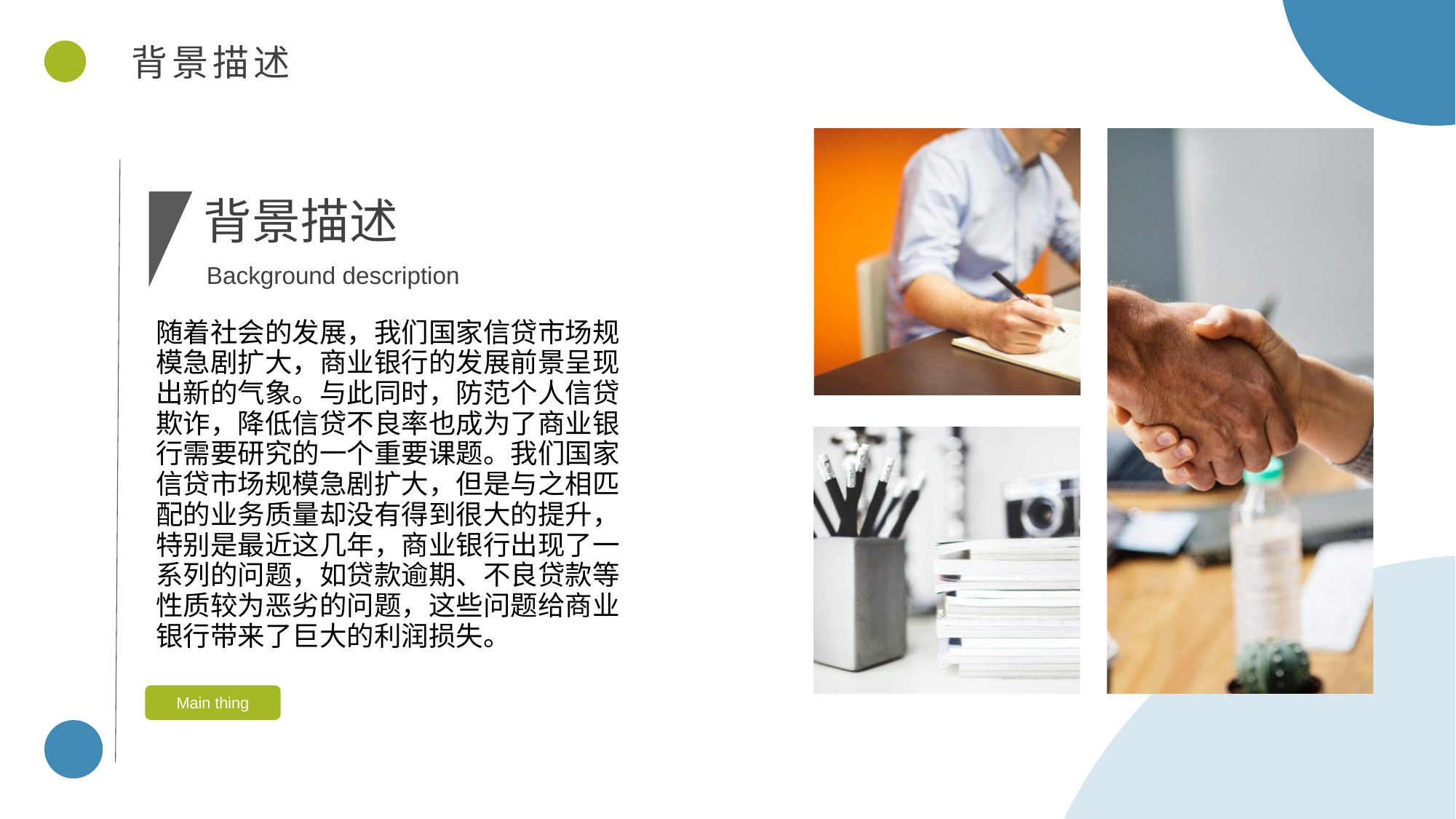

背景描述

背景描述

Background description
随着社会的发展，我们国家信贷市场规模急剧扩大，商业银行的发展前景呈现出新的气象。与此同时，防范个人信贷欺诈，降低信贷不良率也成为了商业银行需要研究的一个重要课题。我们国家信贷市场规模急剧扩大，但是与之相匹配的业务质量却没有得到很大的提升，特别是最近这几年，商业银行出现了一系列的问题，如贷款逾期、不良贷款等性质较为恶劣的问题，这些问题给商业银行带来了巨大的利润损失。

Main thing